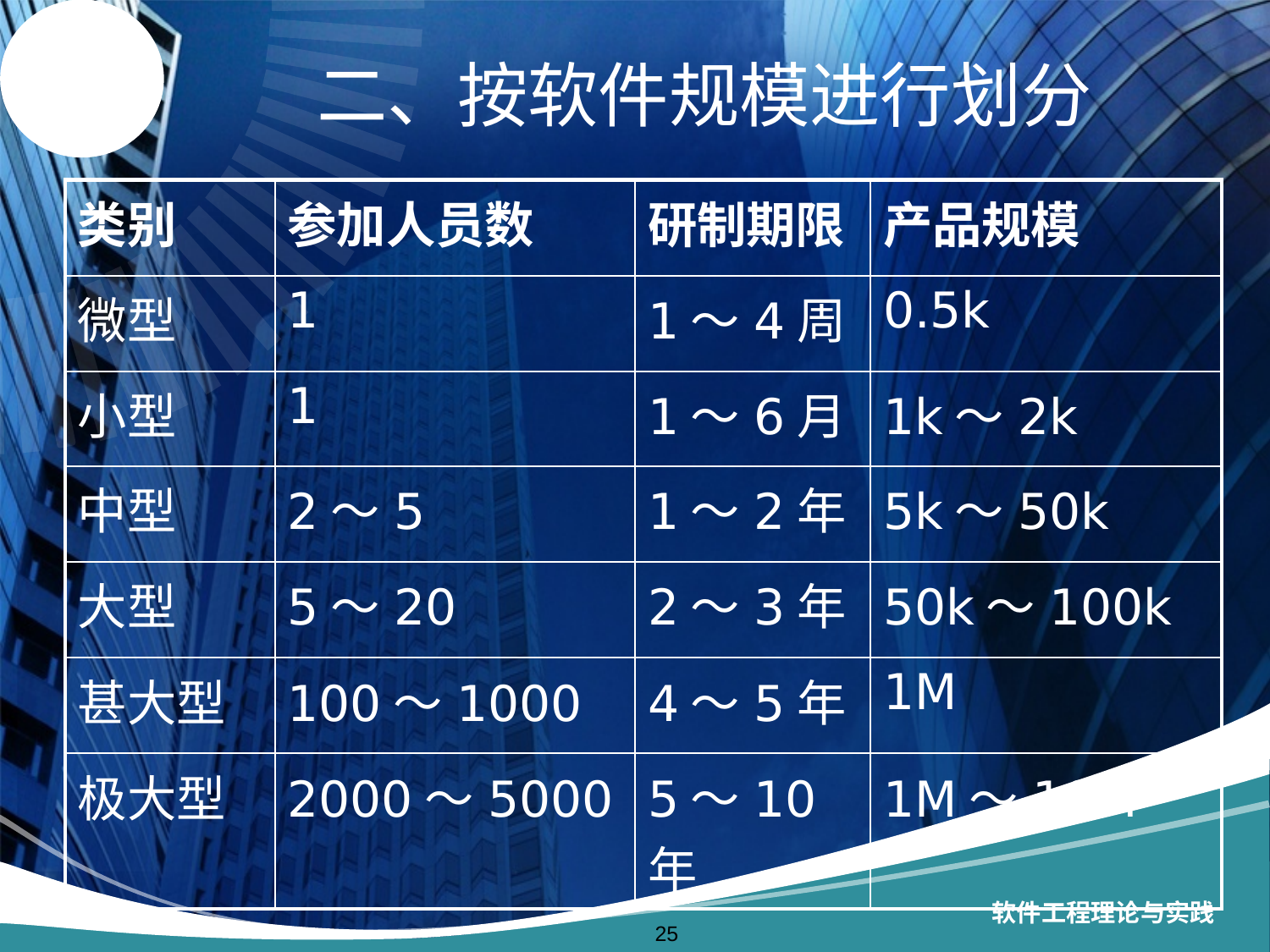

# 二、按软件规模进行划分
| 类别 | 参加人员数 | 研制期限 | 产品规模 |
| --- | --- | --- | --- |
| 微型 | 1 | 1～4周 | 0.5k |
| 小型 | 1 | 1～6月 | 1k～2k |
| 中型 | 2～5 | 1～2年 | 5k～50k |
| 大型 | 5～20 | 2～3年 | 50k～100k |
| 甚大型 | 100～1000 | 4～5年 | 1M |
| 极大型 | 2000～5000 | 5～10年 | 1M～10M |
软件工程理论与实践
25